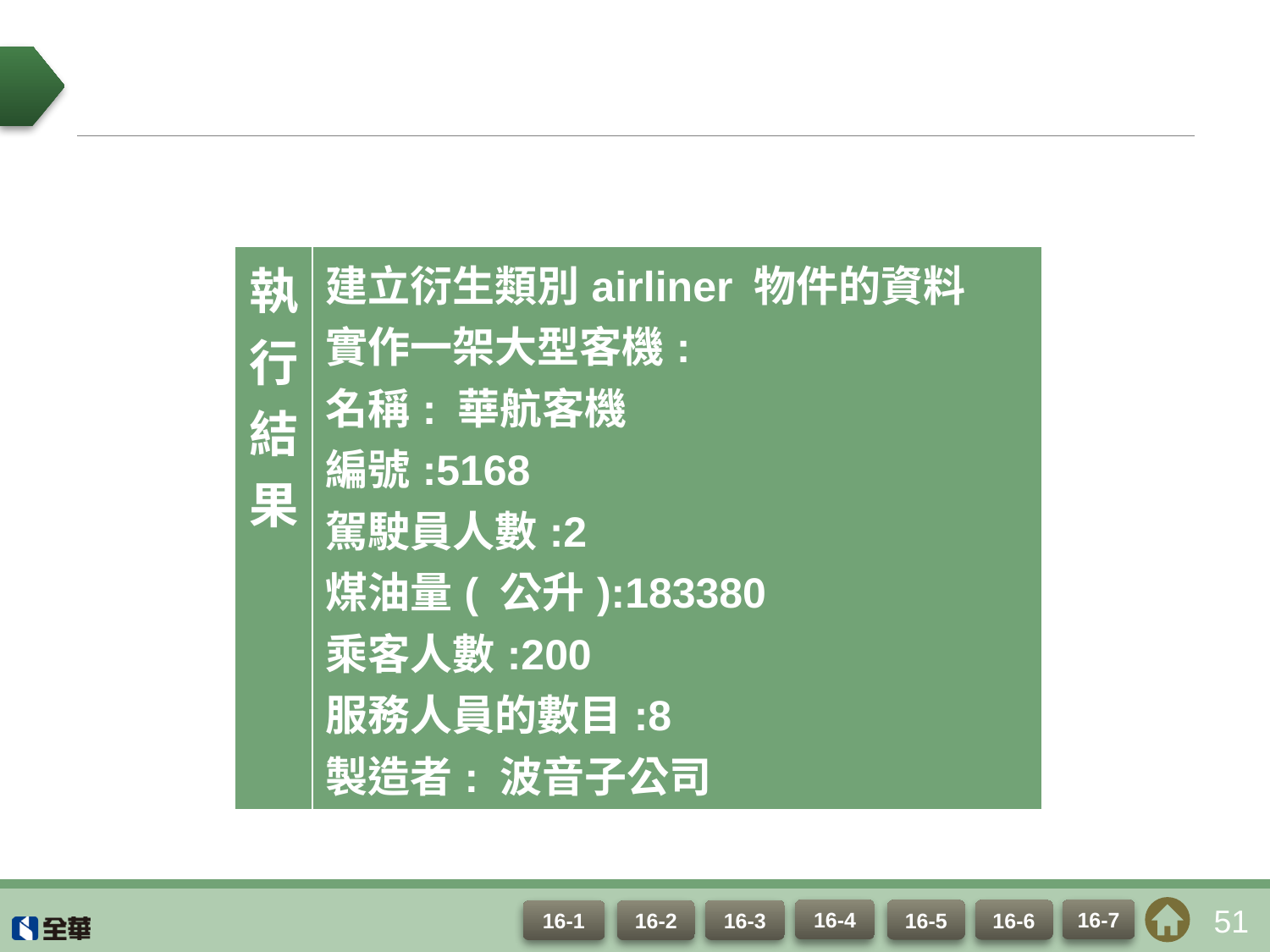

#

| 執 行 結 果 | 建立衍生類別airliner 物件的資料 實作一架大型客機: 名稱: 華航客機 編號:5168 駕駛員人數:2 煤油量( 公升):183380 乘客人數:200 服務人員的數目:8 製造者: 波音子公司 |
| --- | --- |
51